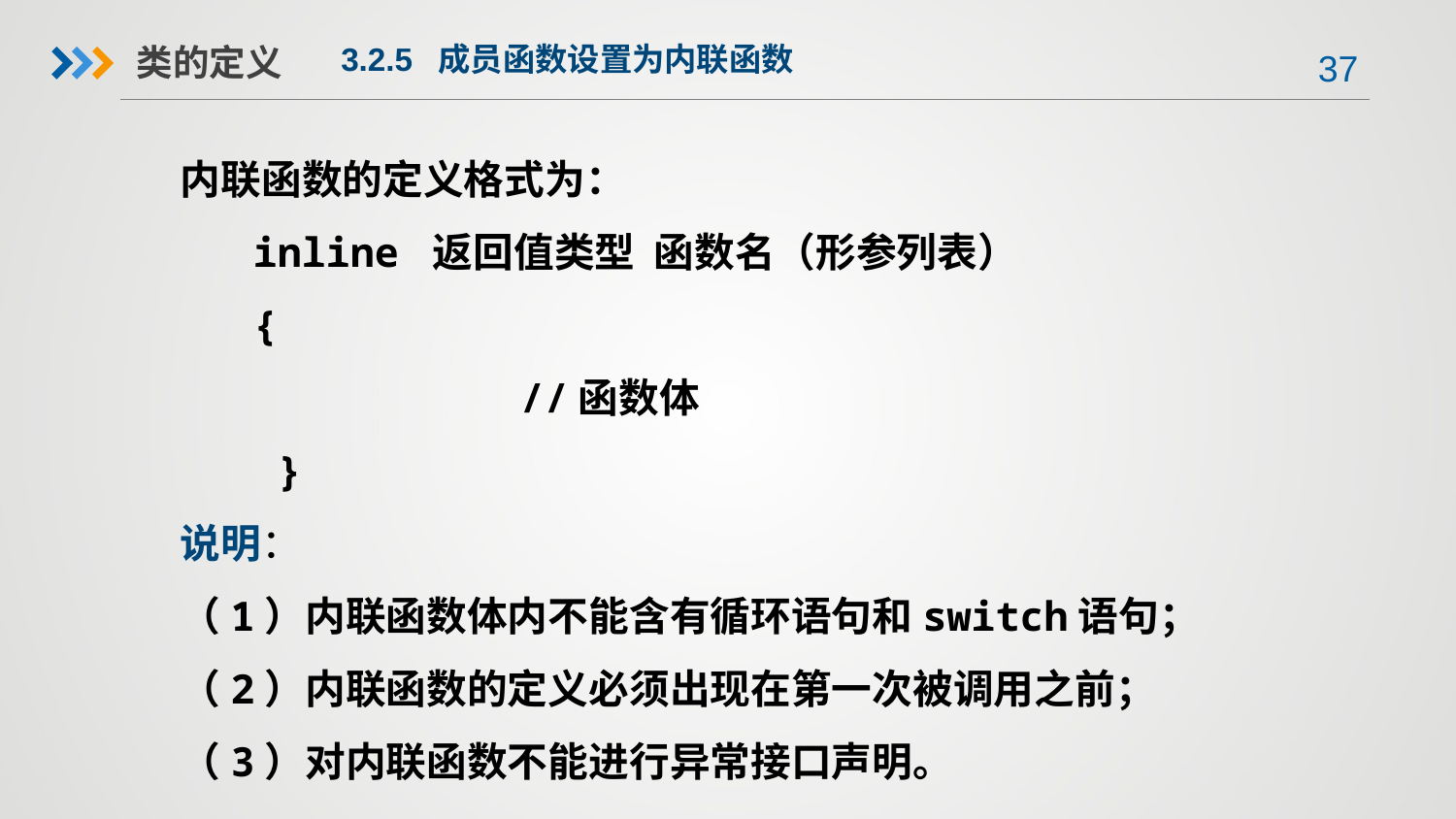

类的定义
3.2.5  成员函数设置为内联函数
内联函数的定义格式为：
   inline 返回值类型  函数名（形参列表）
   {
              //函数体
    }
说明：
（1）内联函数体内不能含有循环语句和switch语句；
（2）内联函数的定义必须出现在第一次被调用之前；
（3）对内联函数不能进行异常接口声明。